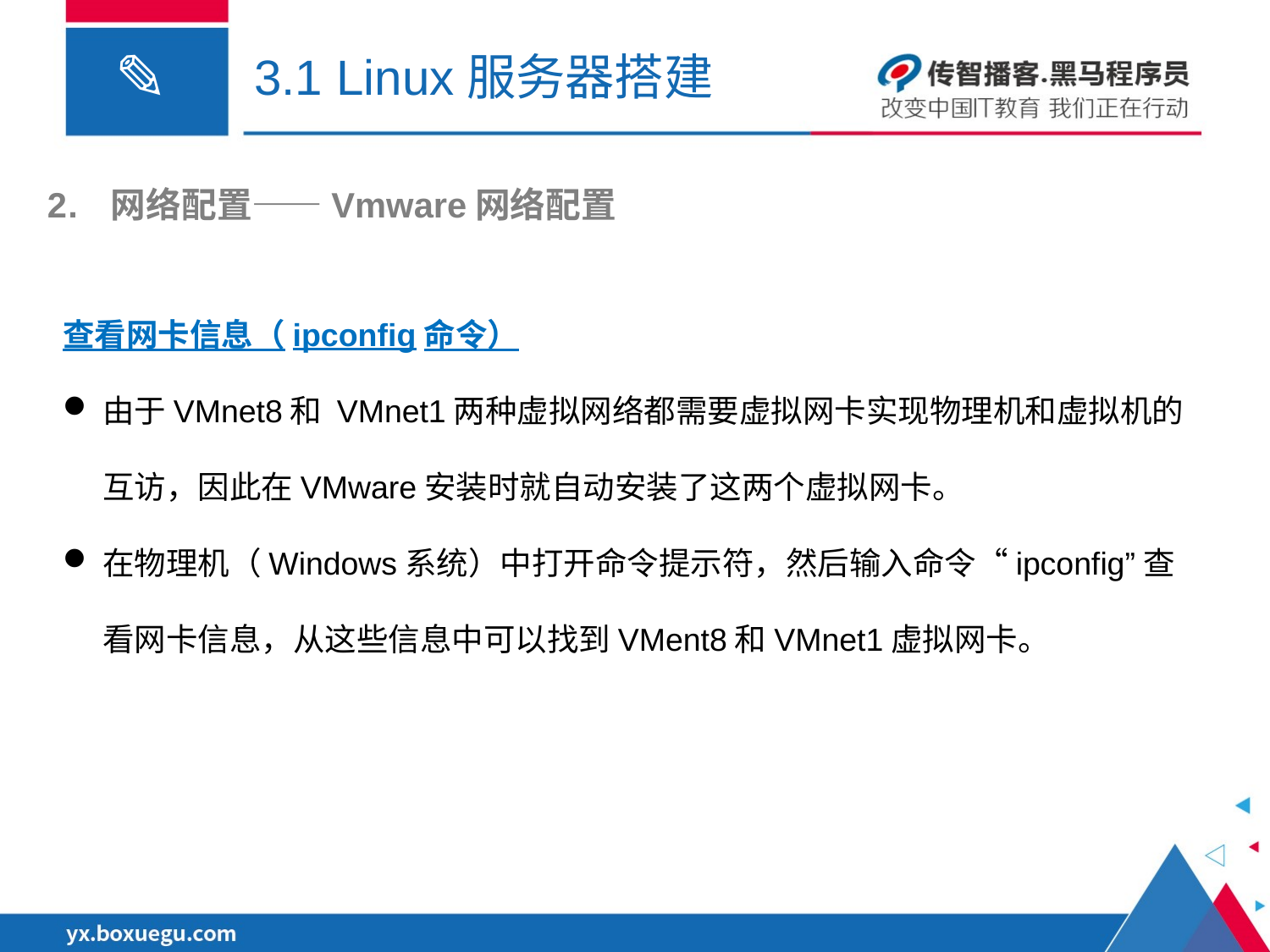

# 3.1 Linux服务器搭建
网络配置——Vmware网络配置
查看网卡信息（ipconfig命令）
由于VMnet8和 VMnet1两种虚拟网络都需要虚拟网卡实现物理机和虚拟机的互访，因此在VMware安装时就自动安装了这两个虚拟网卡。
在物理机（Windows系统）中打开命令提示符，然后输入命令“ipconfig”查看网卡信息，从这些信息中可以找到VMent8和VMnet1虚拟网卡。